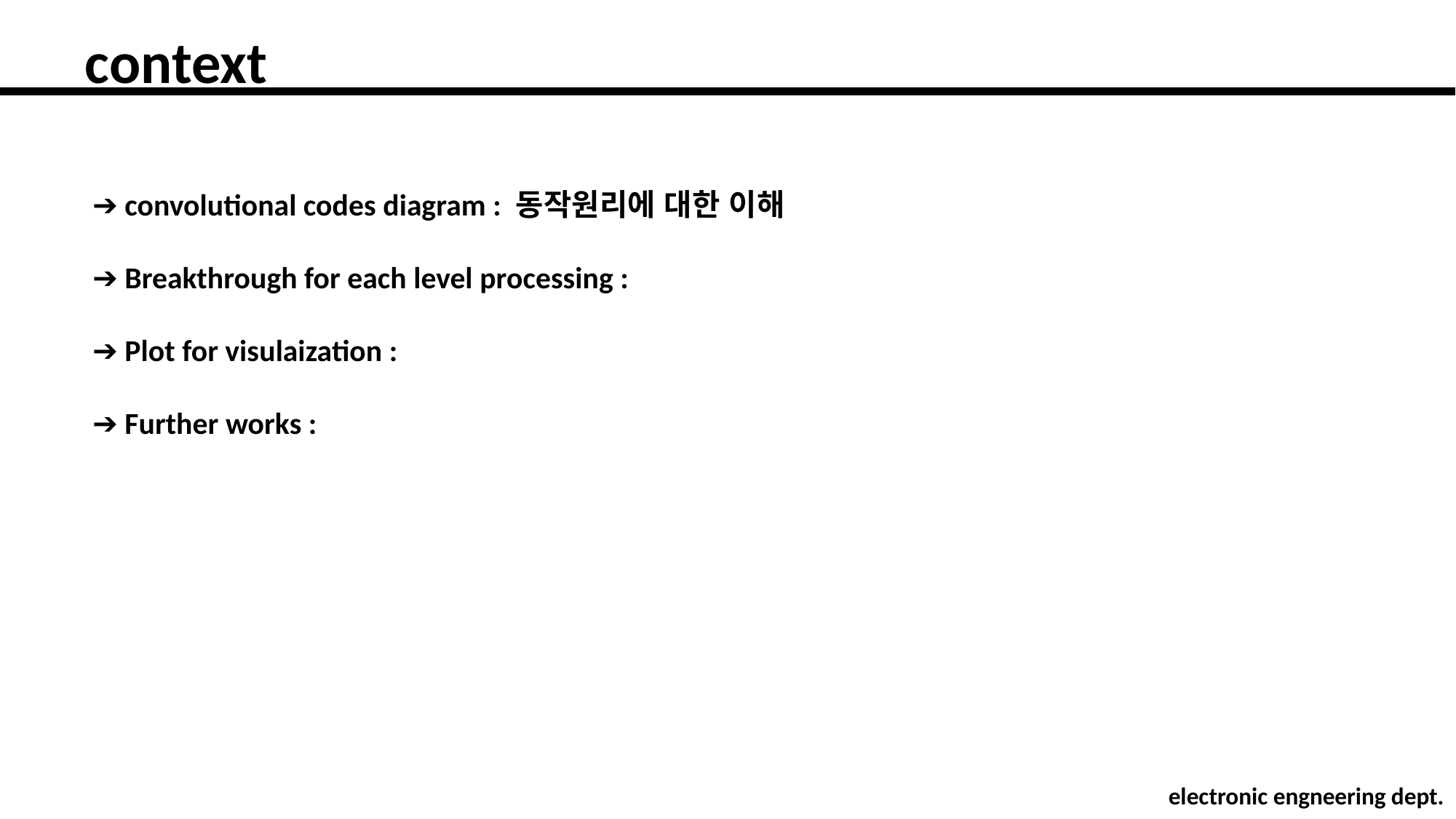

# context

➔ convolutional codes diagram : 동작원리에 대한 이해

➔ Breakthrough for each level processing :

➔ Plot for visulaization :

➔ Further works :
electronic engneering dept.